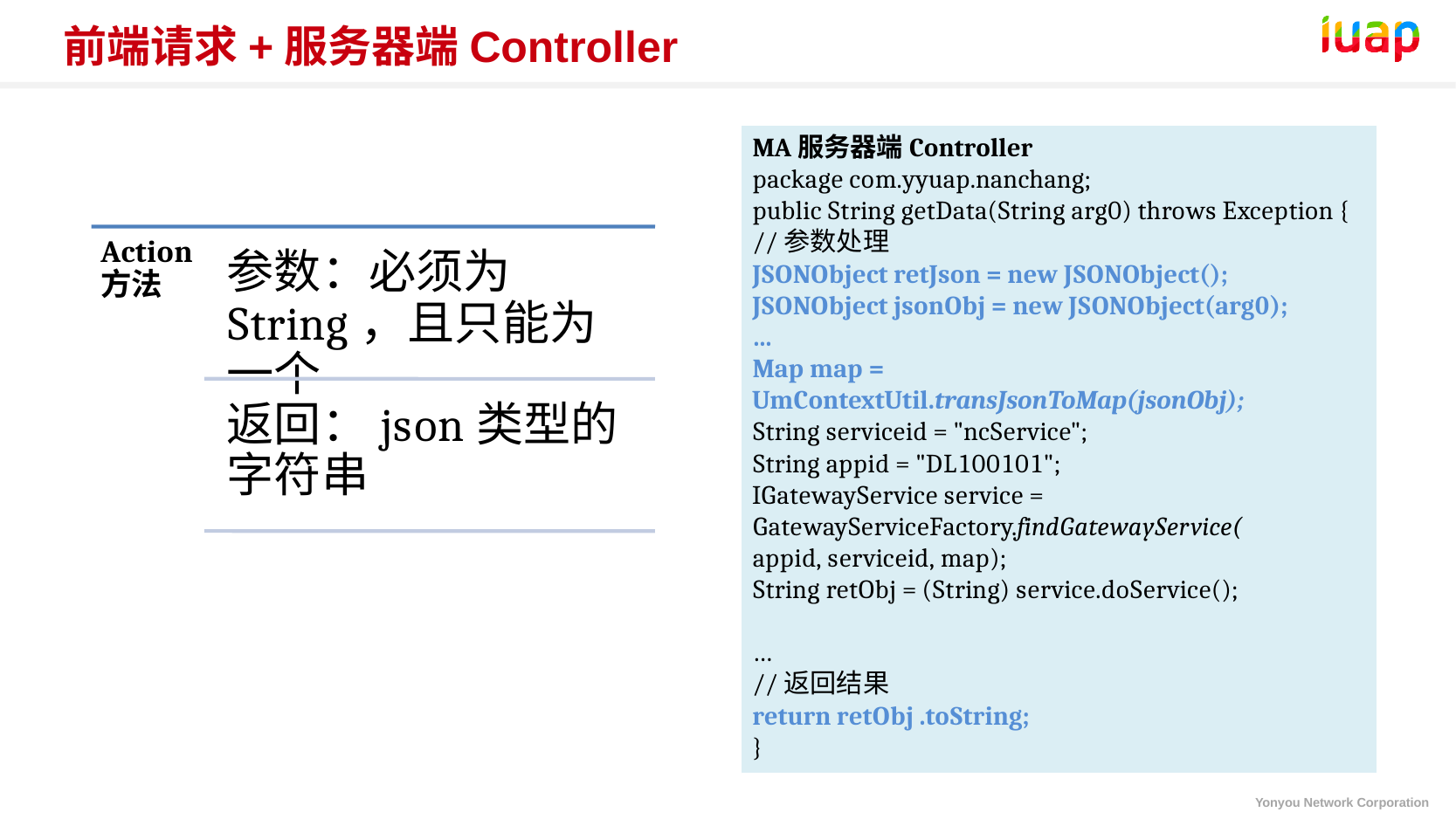

# 前端请求+服务器端Controller
MA服务器端Controller
package com.yyuap.nanchang;
public String getData(String arg0) throws Exception {
//参数处理
JSONObject retJson = new JSONObject();
JSONObject jsonObj = new JSONObject(arg0);
…
Map map = UmContextUtil.transJsonToMap(jsonObj);
String serviceid = "ncService";
String appid = "DL100101";
IGatewayService service = GatewayServiceFactory.findGatewayService(
appid, serviceid, map);
String retObj = (String) service.doService();

…
//返回结果
return retObj .toString;
}

Action方法
参数：必须为String，且只能为一个
返回：json类型的字符串